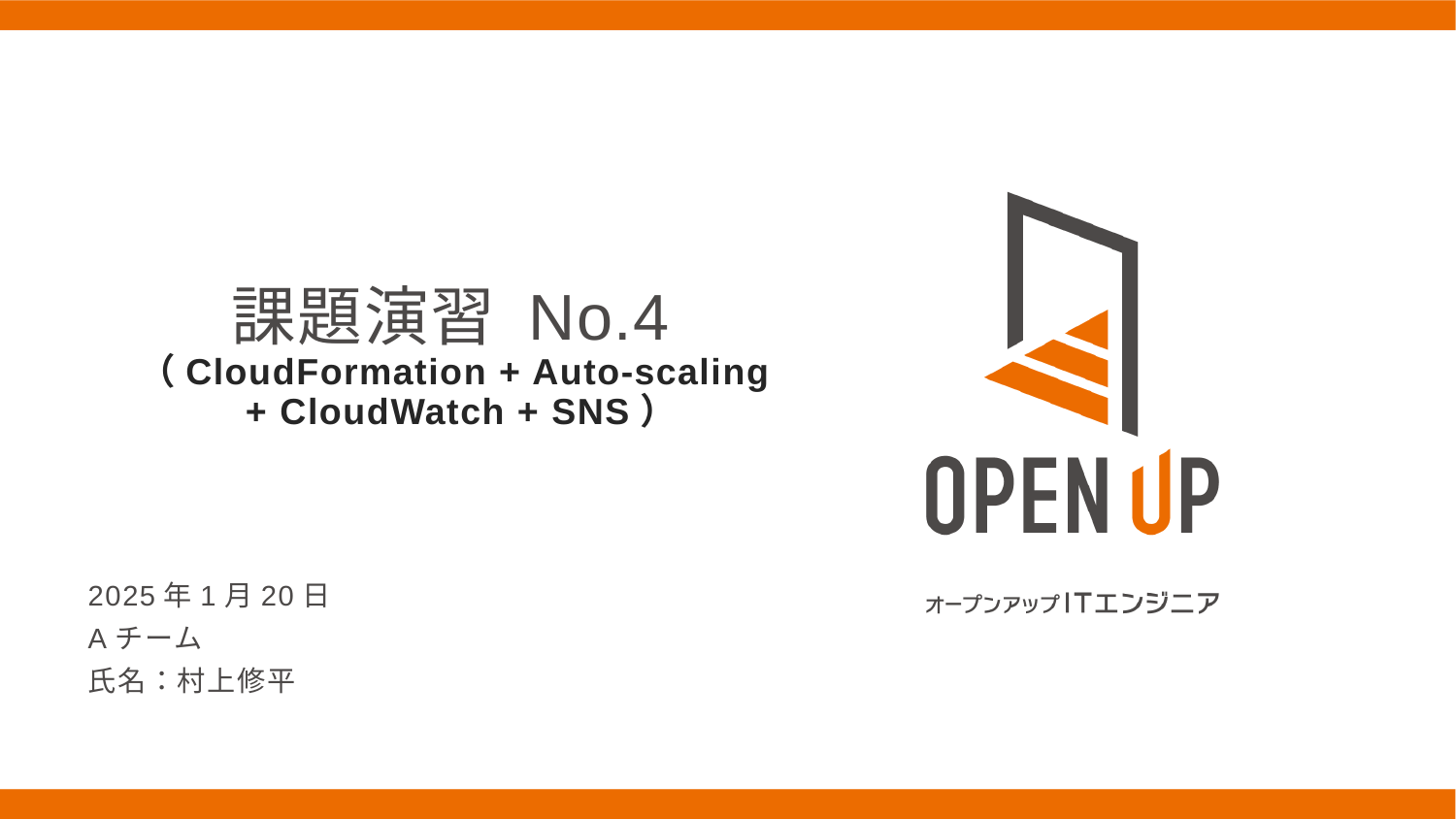

# 課題演習 No.4 （CloudFormation + Auto-scaling + CloudWatch + SNS）
2025年1月20日
Aチーム
氏名：村上修平